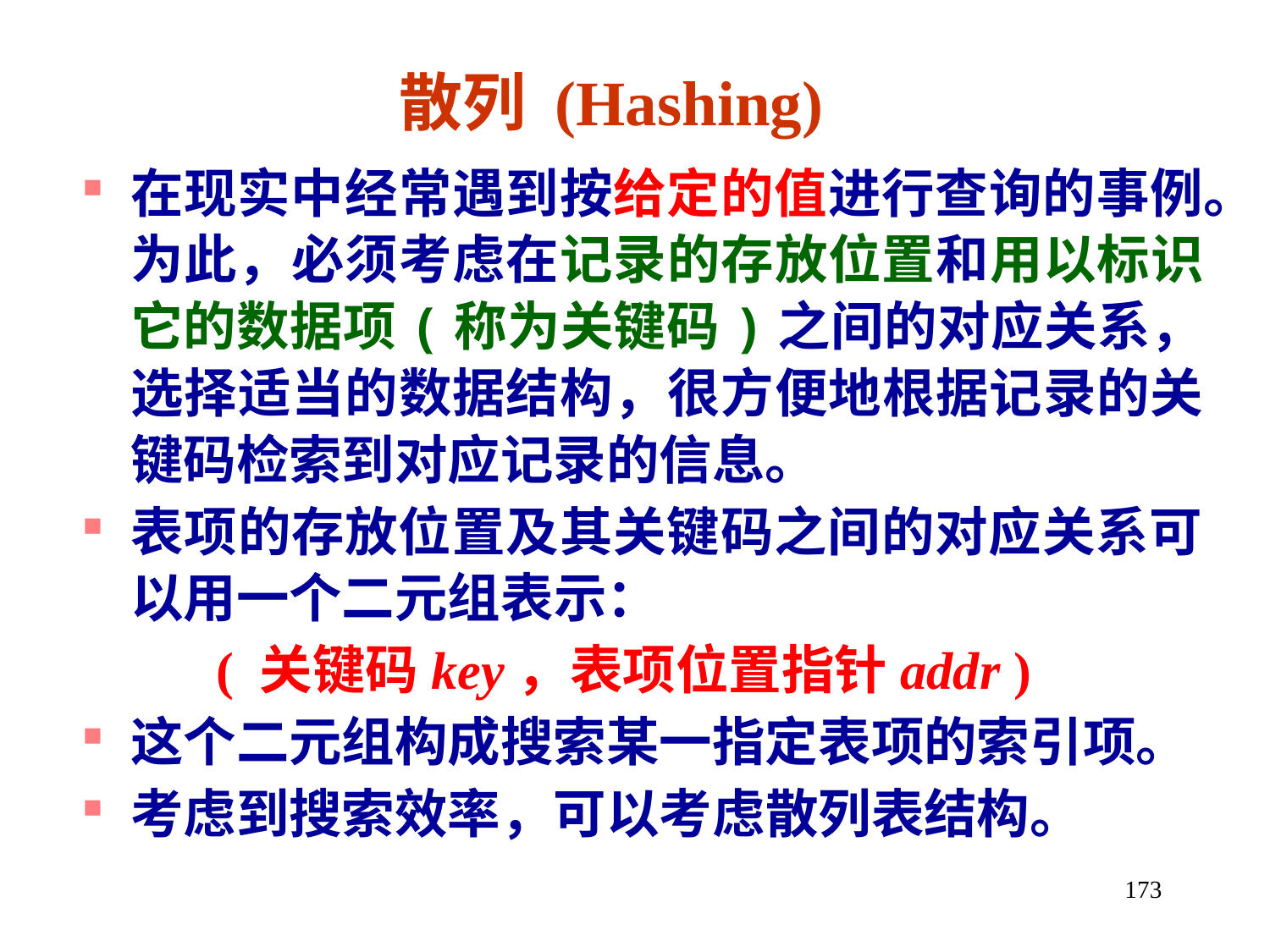

散列 (Hashing)
在现实中经常遇到按给定的值进行查询的事例。为此，必须考虑在记录的存放位置和用以标识它的数据项(称为关键码)之间的对应关系，选择适当的数据结构，很方便地根据记录的关键码检索到对应记录的信息。
表项的存放位置及其关键码之间的对应关系可以用一个二元组表示：
          ( 关键码key，表项位置指针addr )
这个二元组构成搜索某一指定表项的索引项。
考虑到搜索效率，可以考虑散列表结构。
173